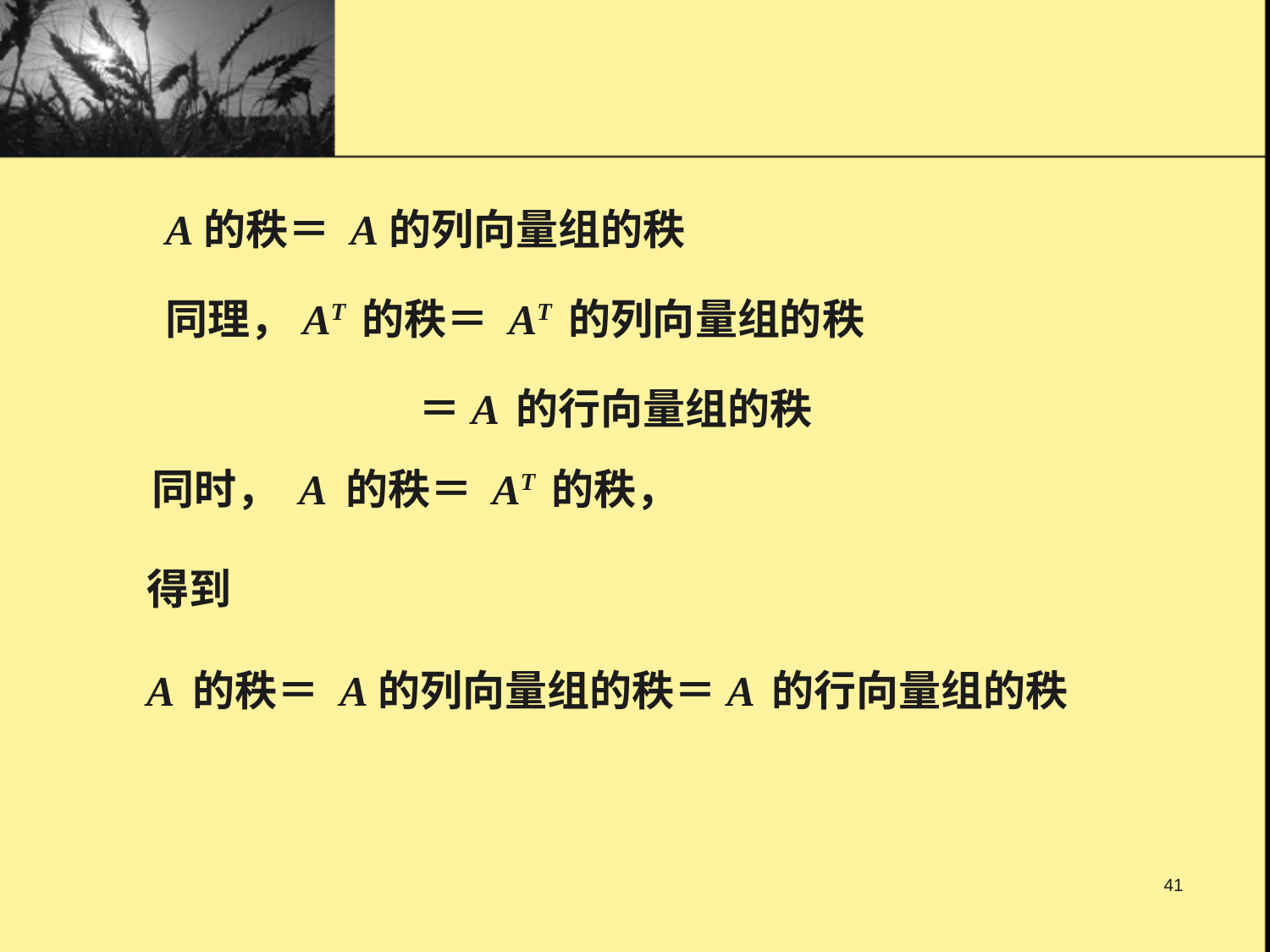

A的秩＝ A的列向量组的秩
同理，AT 的秩＝ AT 的列向量组的秩
＝A 的行向量组的秩
同时， A 的秩＝ AT 的秩，
得到

A 的秩＝ A的列向量组的秩＝A 的行向量组的秩
41